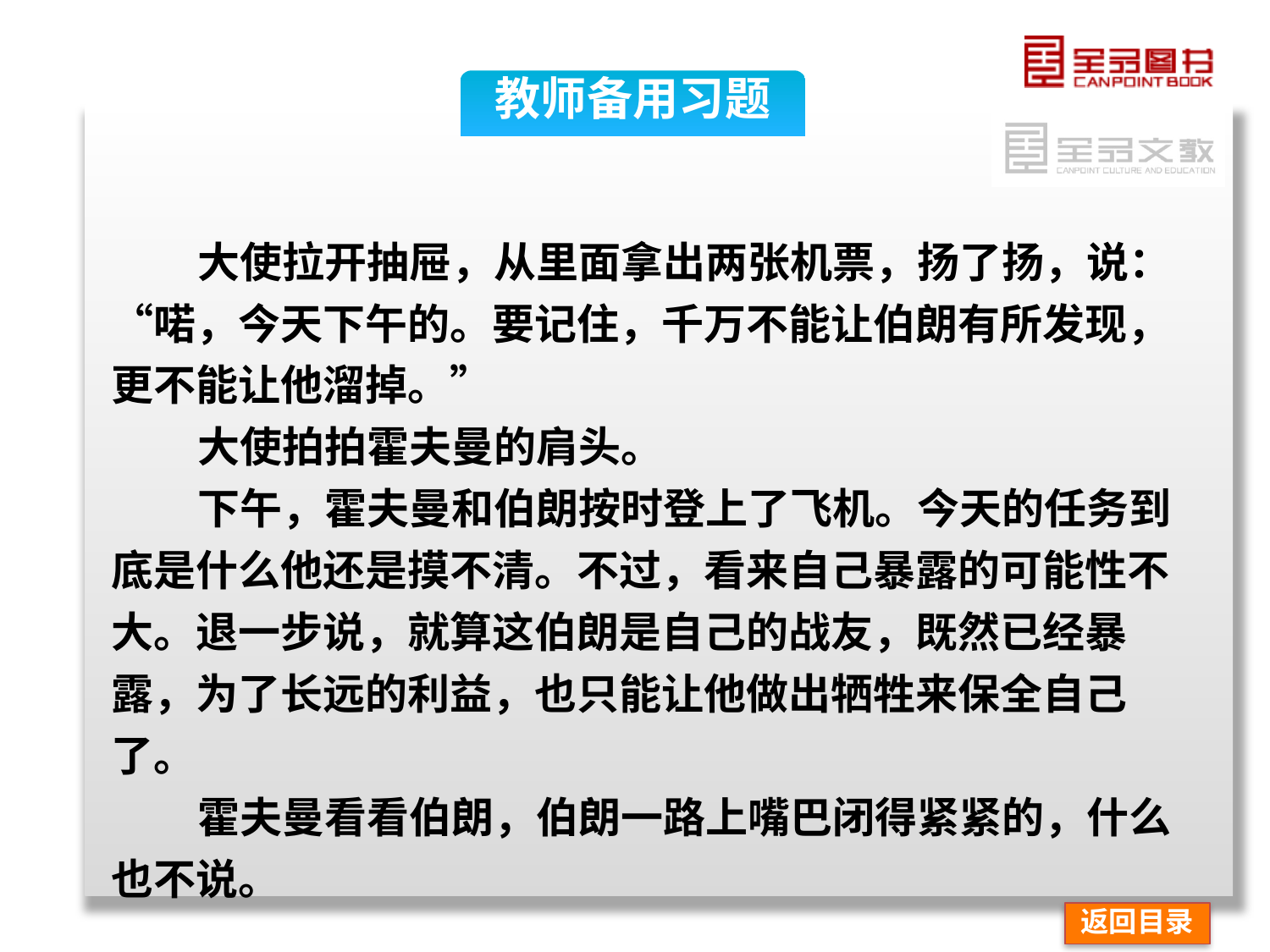

教师备用习题
大使拉开抽屉，从里面拿出两张机票，扬了扬，说：“喏，今天下午的。要记住，千万不能让伯朗有所发现，更不能让他溜掉。”
大使拍拍霍夫曼的肩头。
下午，霍夫曼和伯朗按时登上了飞机。今天的任务到底是什么他还是摸不清。不过，看来自己暴露的可能性不大。退一步说，就算这伯朗是自己的战友，既然已经暴露，为了长远的利益，也只能让他做出牺牲来保全自己了。
霍夫曼看看伯朗，伯朗一路上嘴巴闭得紧紧的，什么也不说。
返回目录